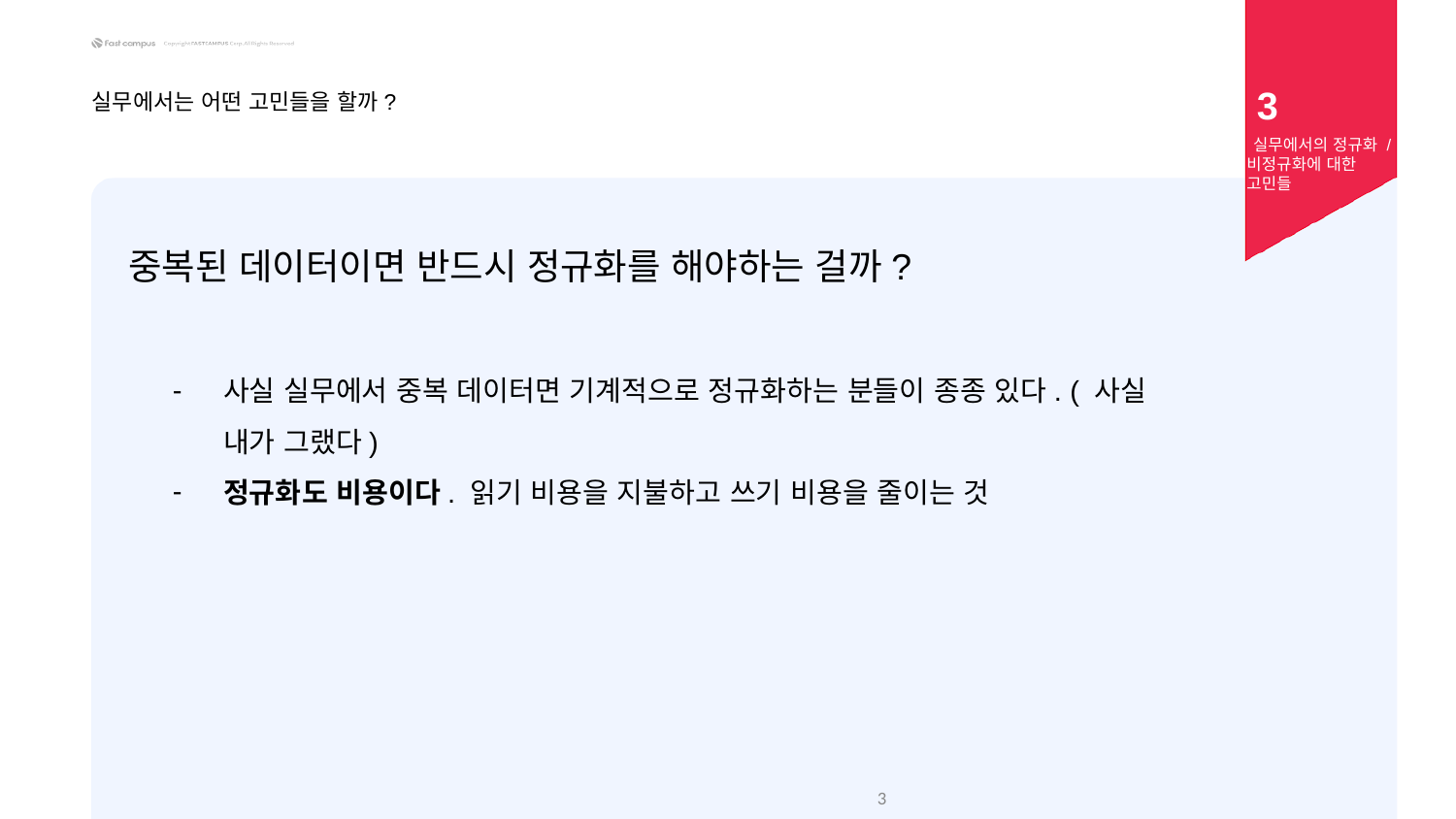

3
실무에서는 어떤 고민들을 할까?
 실무에서의 정규화 / 비정규화에 대한 고민들
중복된 데이터이면 반드시 정규화를 해야하는 걸까?

사실 실무에서 중복 데이터면 기계적으로 정규화하는 분들이 종종 있다. ( 사실 내가 그랬다)
정규화도 비용이다. 읽기 비용을 지불하고 쓰기 비용을 줄이는 것
3